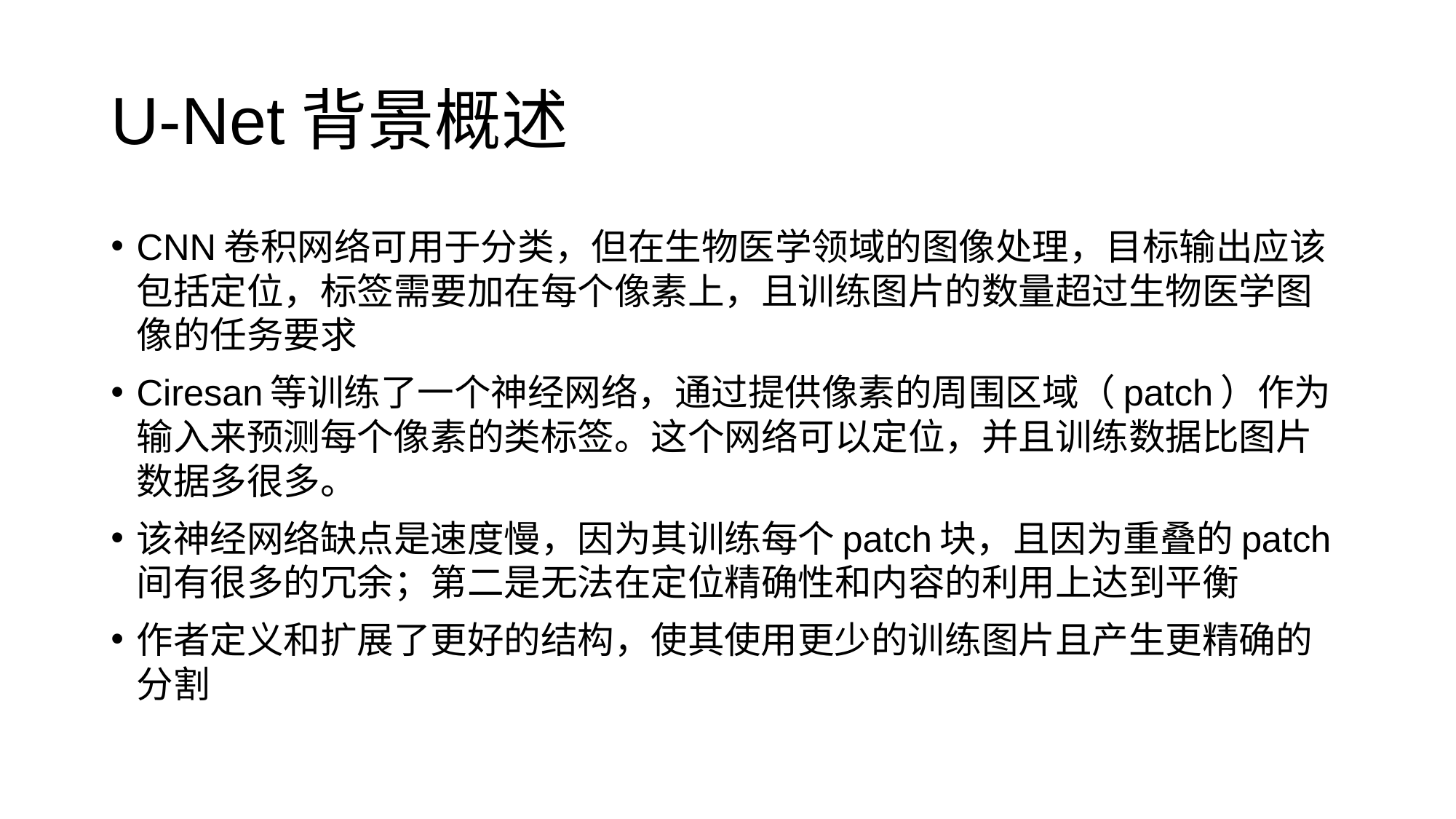

# U-Net背景概述
CNN卷积网络可用于分类，但在生物医学领域的图像处理，目标输出应该包括定位，标签需要加在每个像素上，且训练图片的数量超过生物医学图像的任务要求
Ciresan等训练了一个神经网络，通过提供像素的周围区域（patch）作为输入来预测每个像素的类标签。这个网络可以定位，并且训练数据比图片数据多很多。
该神经网络缺点是速度慢，因为其训练每个patch块，且因为重叠的patch间有很多的冗余；第二是无法在定位精确性和内容的利用上达到平衡
作者定义和扩展了更好的结构，使其使用更少的训练图片且产生更精确的分割